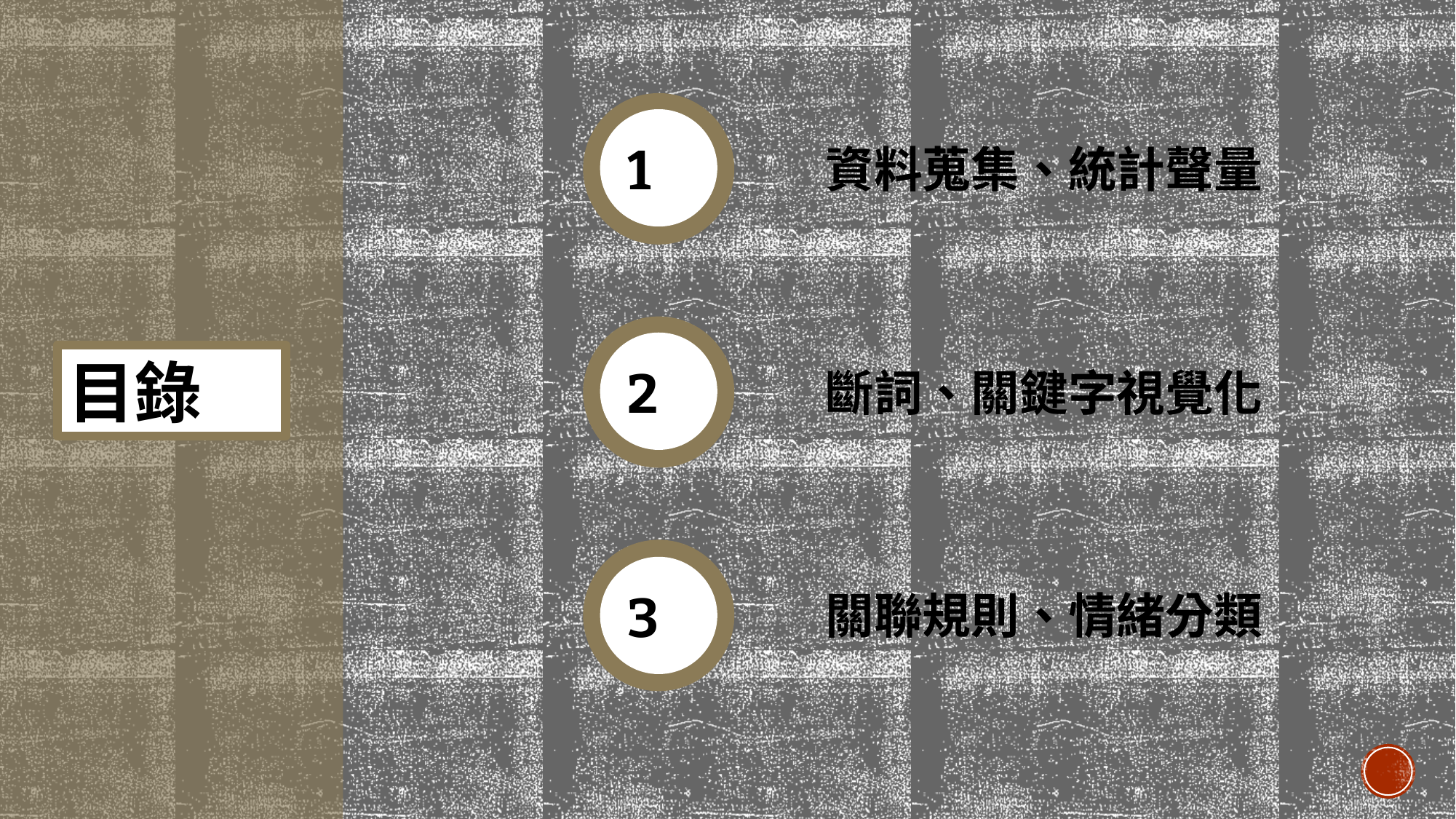

1
資料蒐集、統計聲量

2
斷詞、關鍵字視覺化
目錄

3
關聯規則、情緒分類